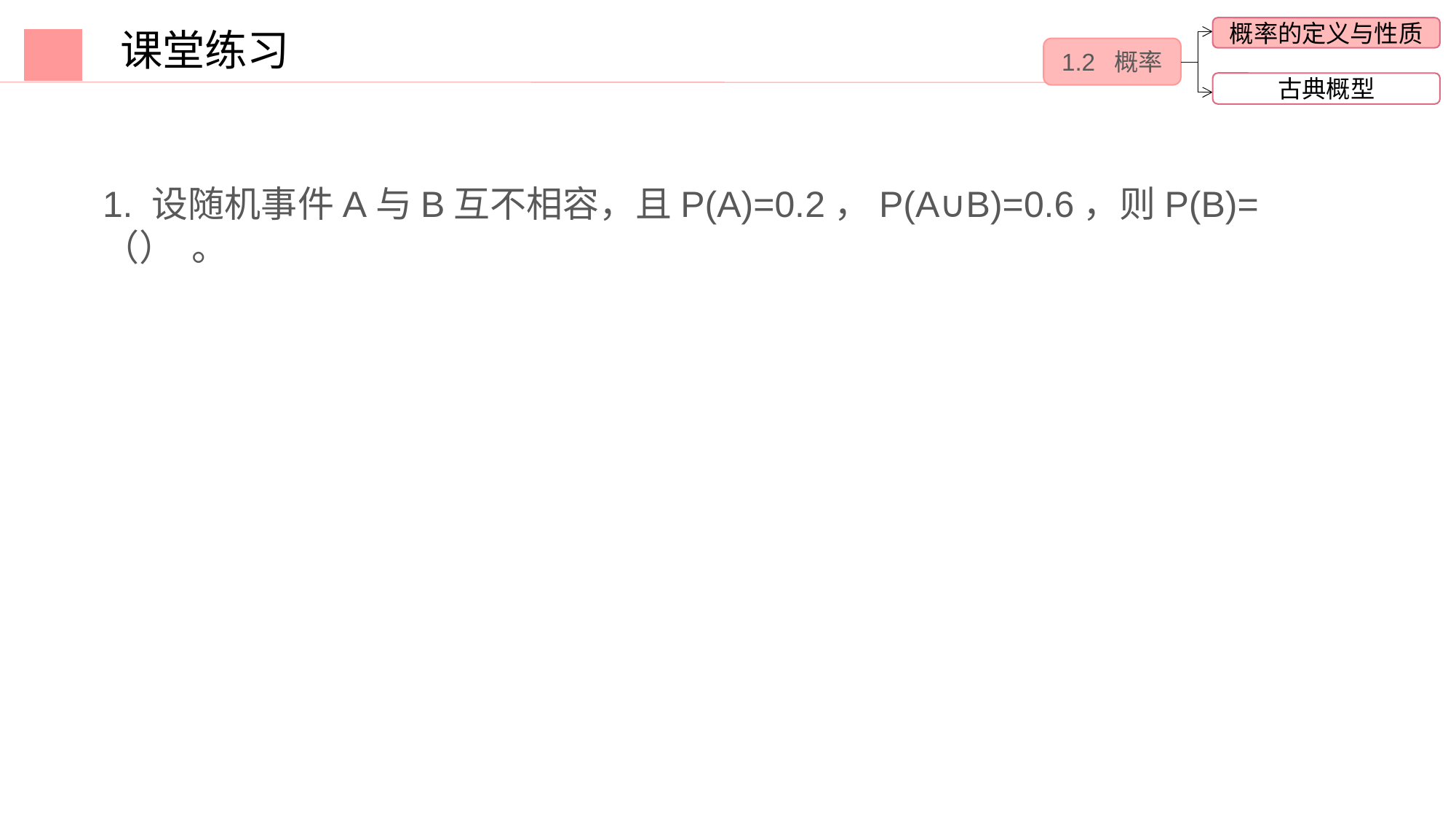

课堂练习
概率的定义与性质

1.2  概率
古典概型

1. 设随机事件A与B互不相容，且P(A)=0.2，P(A∪B)=0.6，则P(B)=（）  。